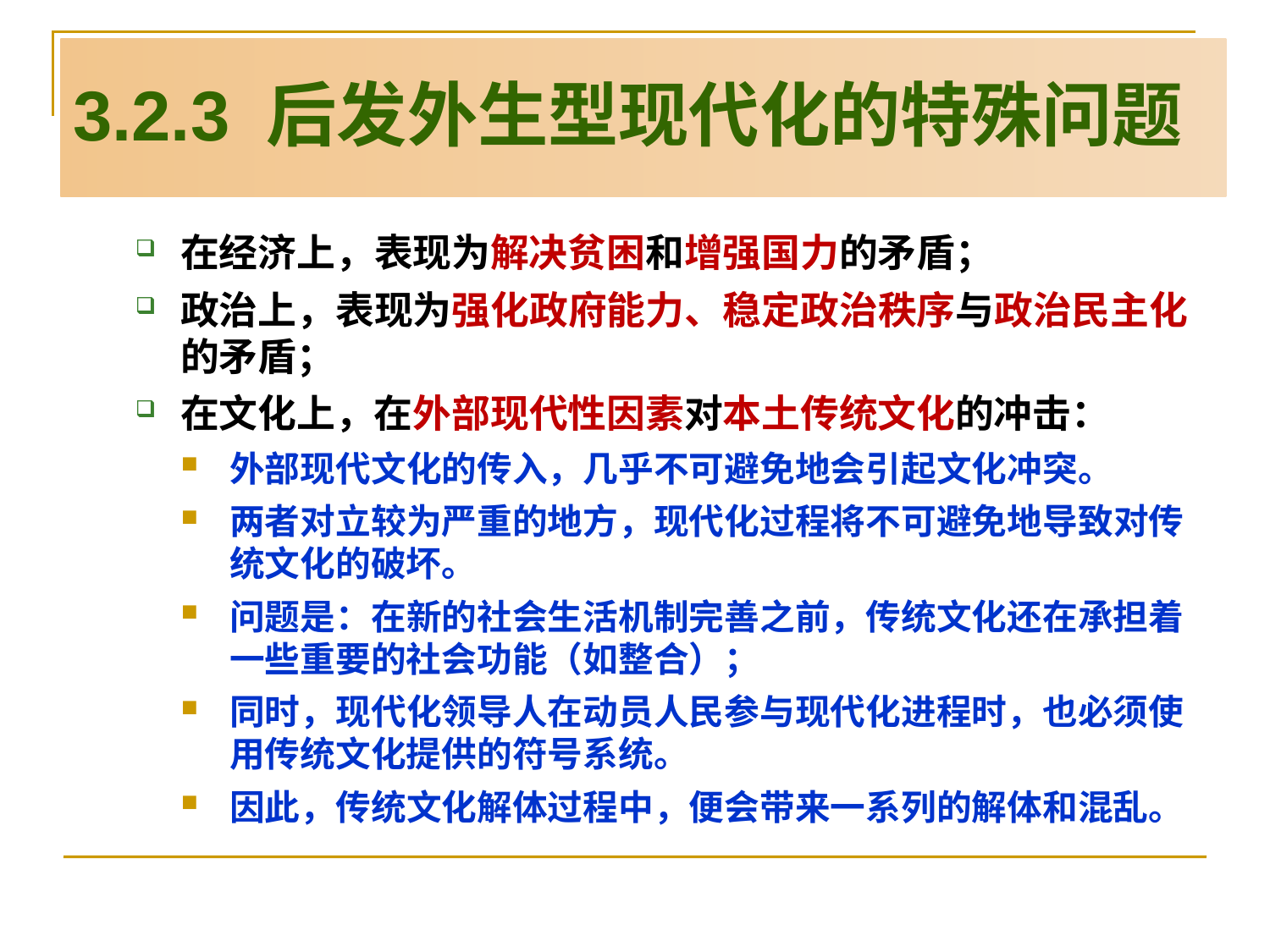

#
3.2.3 后发外生型现代化的特殊问题
在经济上，表现为解决贫困和增强国力的矛盾；
政治上，表现为强化政府能力、稳定政治秩序与政治民主化的矛盾；
在文化上，在外部现代性因素对本土传统文化的冲击：
外部现代文化的传入，几乎不可避免地会引起文化冲突。
两者对立较为严重的地方，现代化过程将不可避免地导致对传统文化的破坏。
问题是：在新的社会生活机制完善之前，传统文化还在承担着一些重要的社会功能（如整合）；
同时，现代化领导人在动员人民参与现代化进程时，也必须使用传统文化提供的符号系统。
因此，传统文化解体过程中，便会带来一系列的解体和混乱。
58